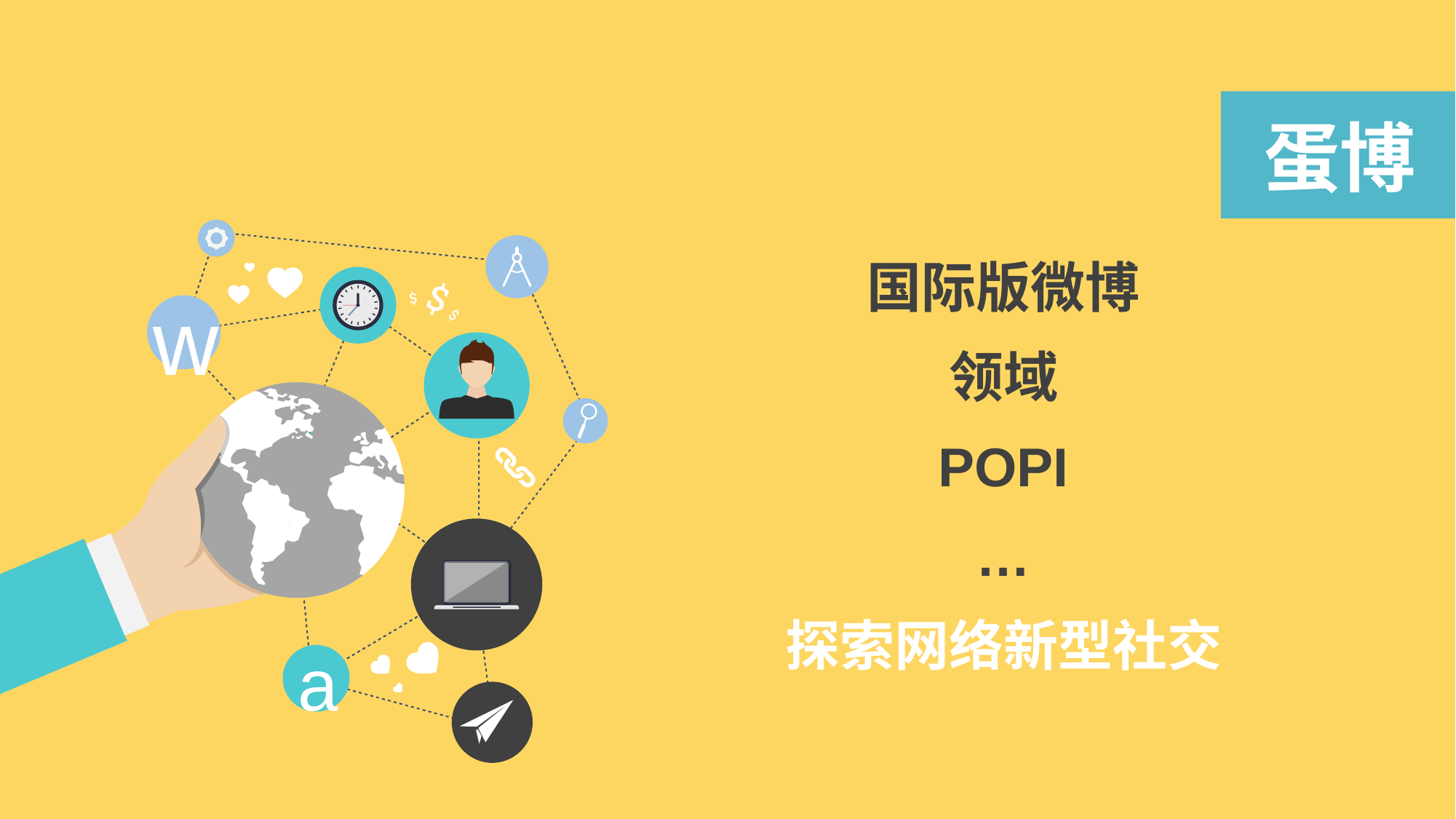

蛋博

w
a
国际版微博
领域
POPI
…
探索网络新型社交